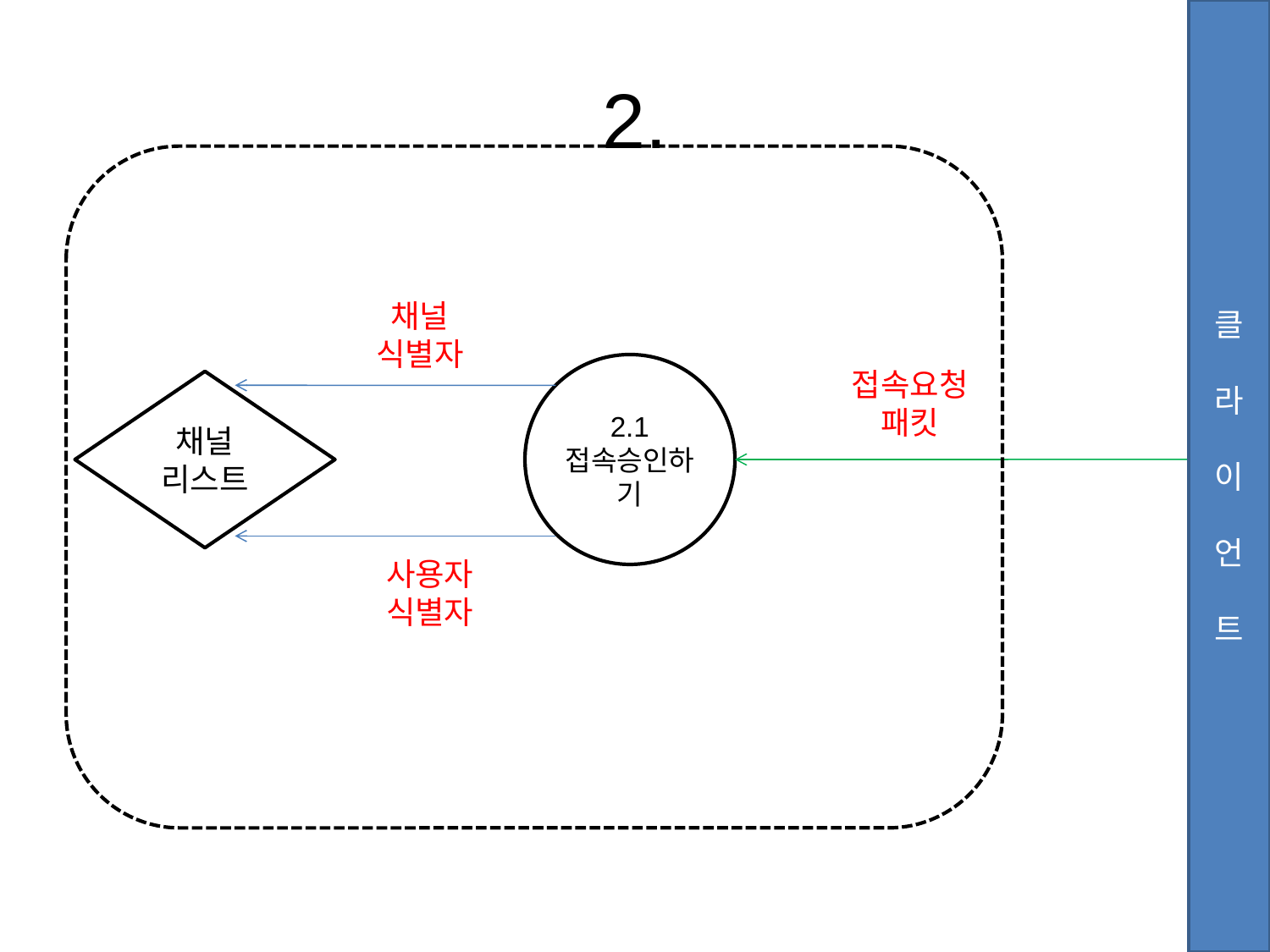

클

라

이

언

트
# 2.

채널
식별자
2.1
접속승인하기
접속요청 패킷
채널
리스트
사용자
식별자